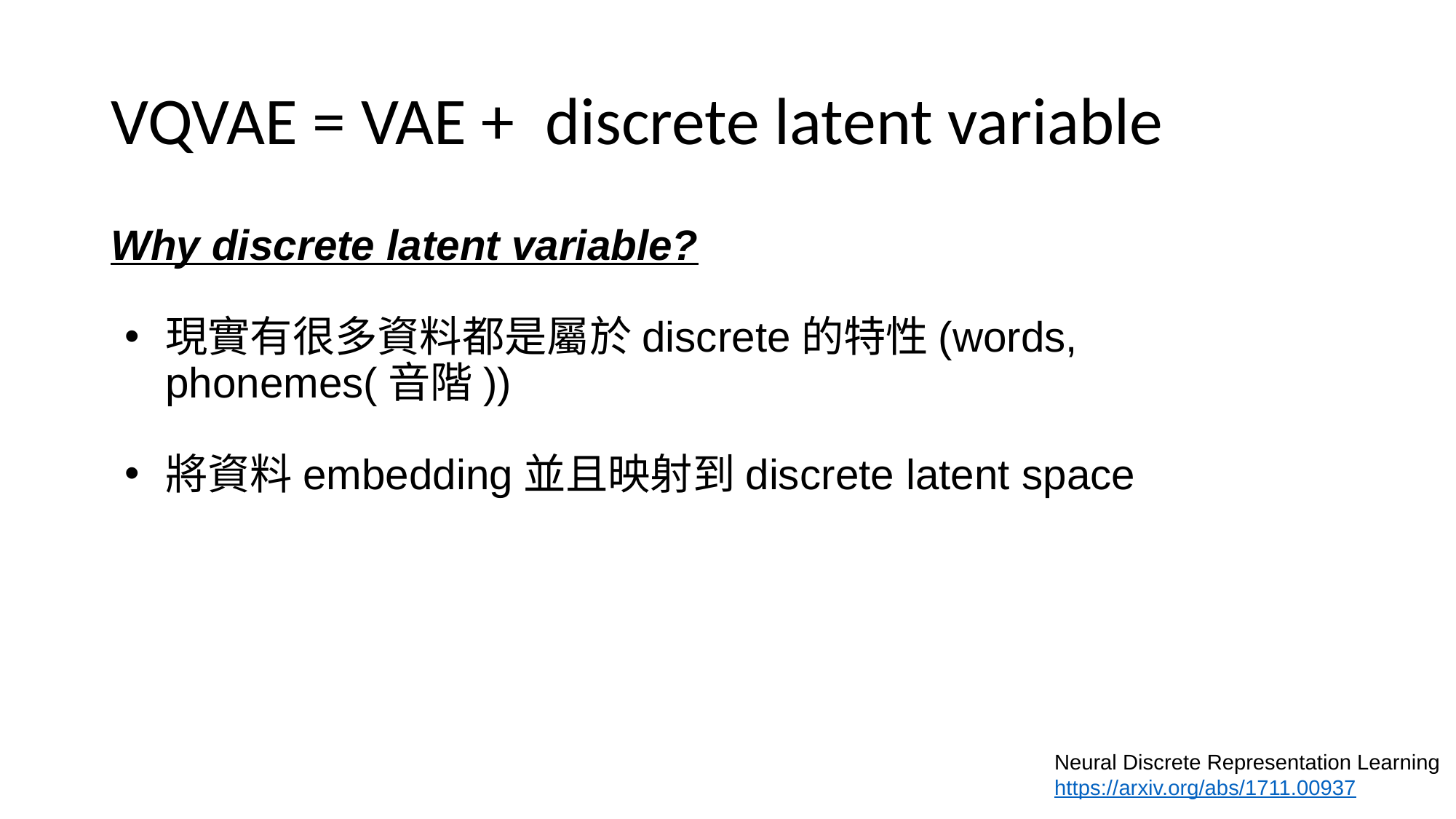

# VQVAE = VAE +  discrete latent variable
Why discrete latent variable?

現實有很多資料都是屬於discrete的特性(words, phonemes(音階))

將資料embedding並且映射到discrete latent space

Neural Discrete Representation Learning
https://arxiv.org/abs/1711.00937